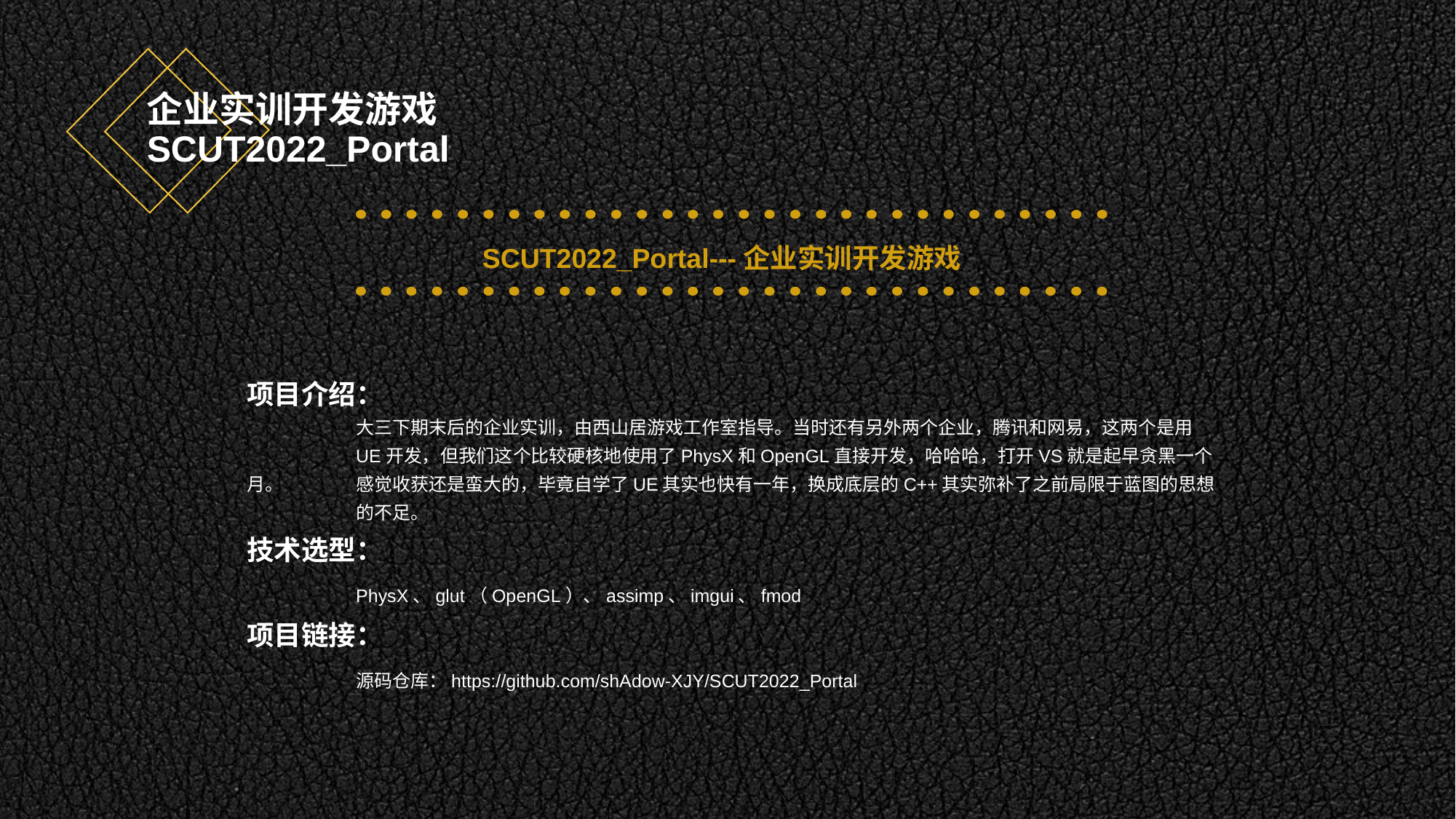

# 企业实训开发游戏 SCUT2022_Portal

SCUT2022_Portal---企业实训开发游戏

项目介绍：
	大三下期末后的企业实训，由西山居游戏工作室指导。当时还有另外两个企业，腾讯和网易，这两个是用	UE开发，但我们这个比较硬核地使用了PhysX和OpenGL直接开发，哈哈哈，打开VS就是起早贪黑一个月。	感觉收获还是蛮大的，毕竟自学了UE其实也快有一年，换成底层的C++其实弥补了之前局限于蓝图的思想	的不足。
技术选型：
	PhysX、glut（OpenGL）、assimp、imgui、fmod
项目链接：
	源码仓库：https://github.com/shAdow-XJY/SCUT2022_Portal